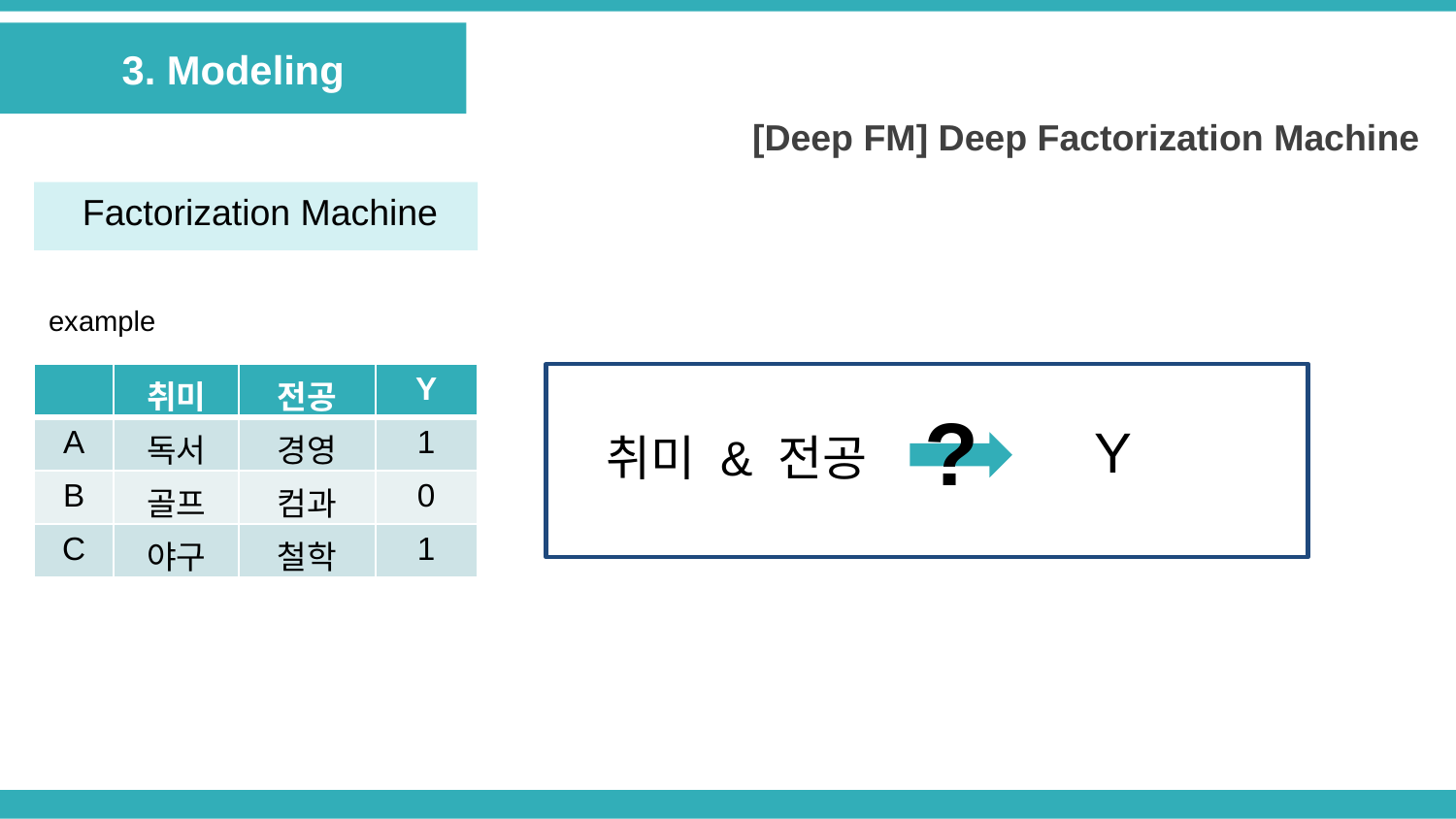

3. Modeling
[Deep FM] Deep Factorization Machine

Factorization Machine
example
|  | 취미 | 전공 | Y |
| --- | --- | --- | --- |
| A | 독서 | 경영 | 1 |
| B | 골프 | 컴과 | 0 |
| C | 야구 | 철학 | 1 |

?
Y
취미 & 전공